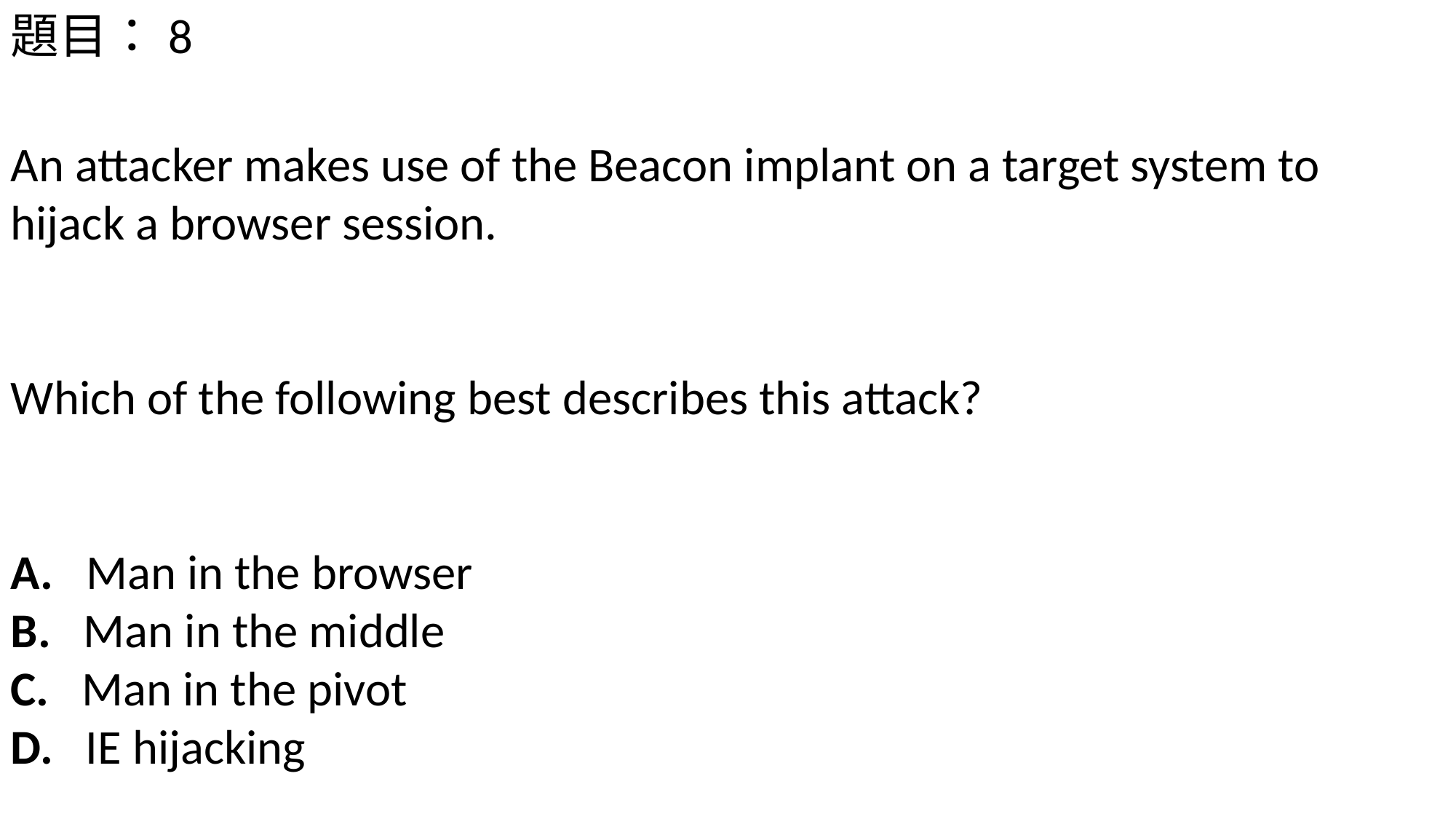

題目：8

An attacker makes use of the Beacon implant on a target system to hijack a browser session.

Which of the following best describes this attack?

A.   Man in the browser
B.   Man in the middle
C.   Man in the pivot
D.   IE hijacking